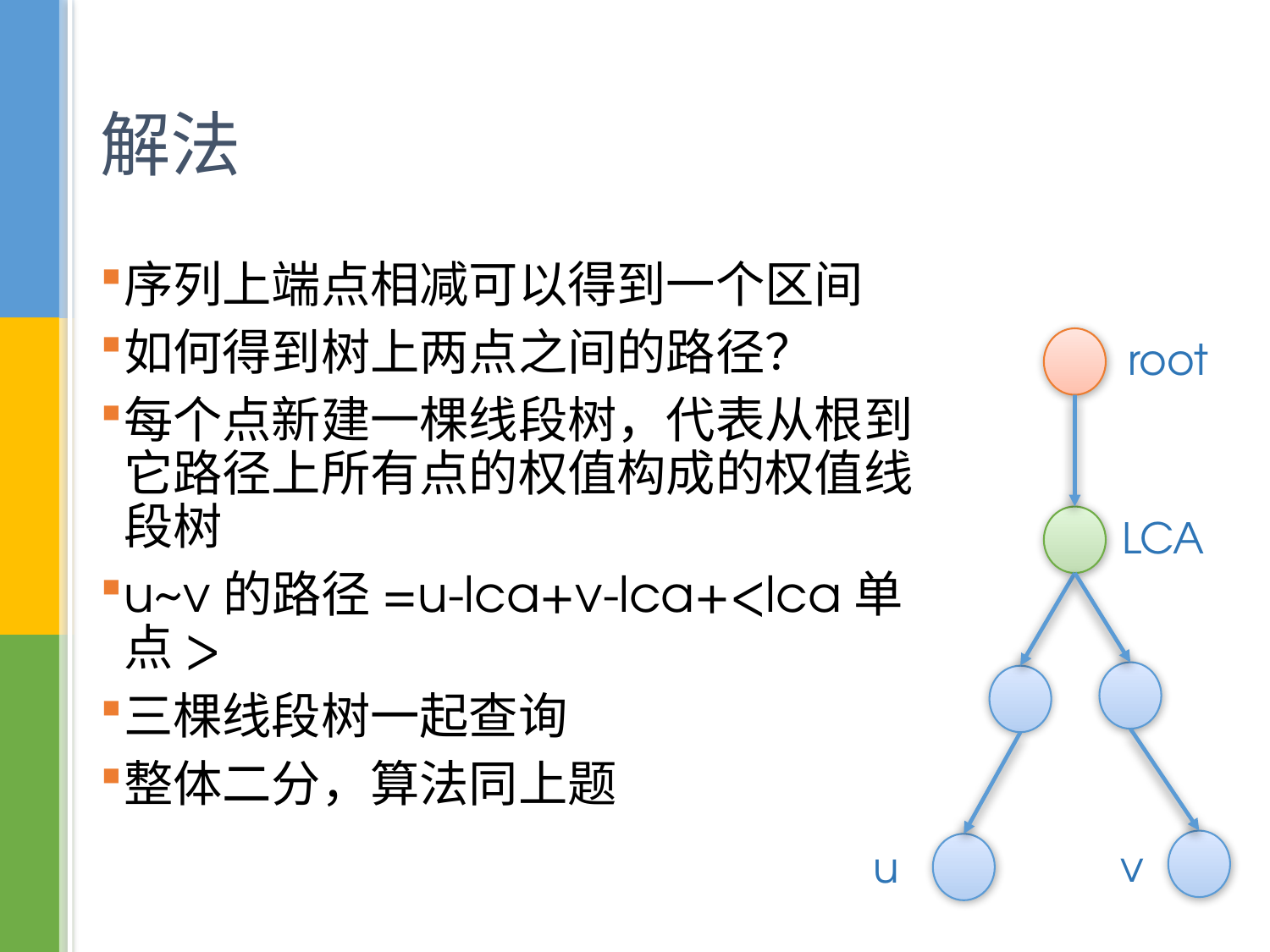

# 解法
序列上端点相减可以得到一个区间
如何得到树上两点之间的路径？
每个点新建一棵线段树，代表从根到它路径上所有点的权值构成的权值线段树
u~v的路径=u-lca+v-lca+<lca单点>
三棵线段树一起查询
整体二分，算法同上题
root

LCA

v
u